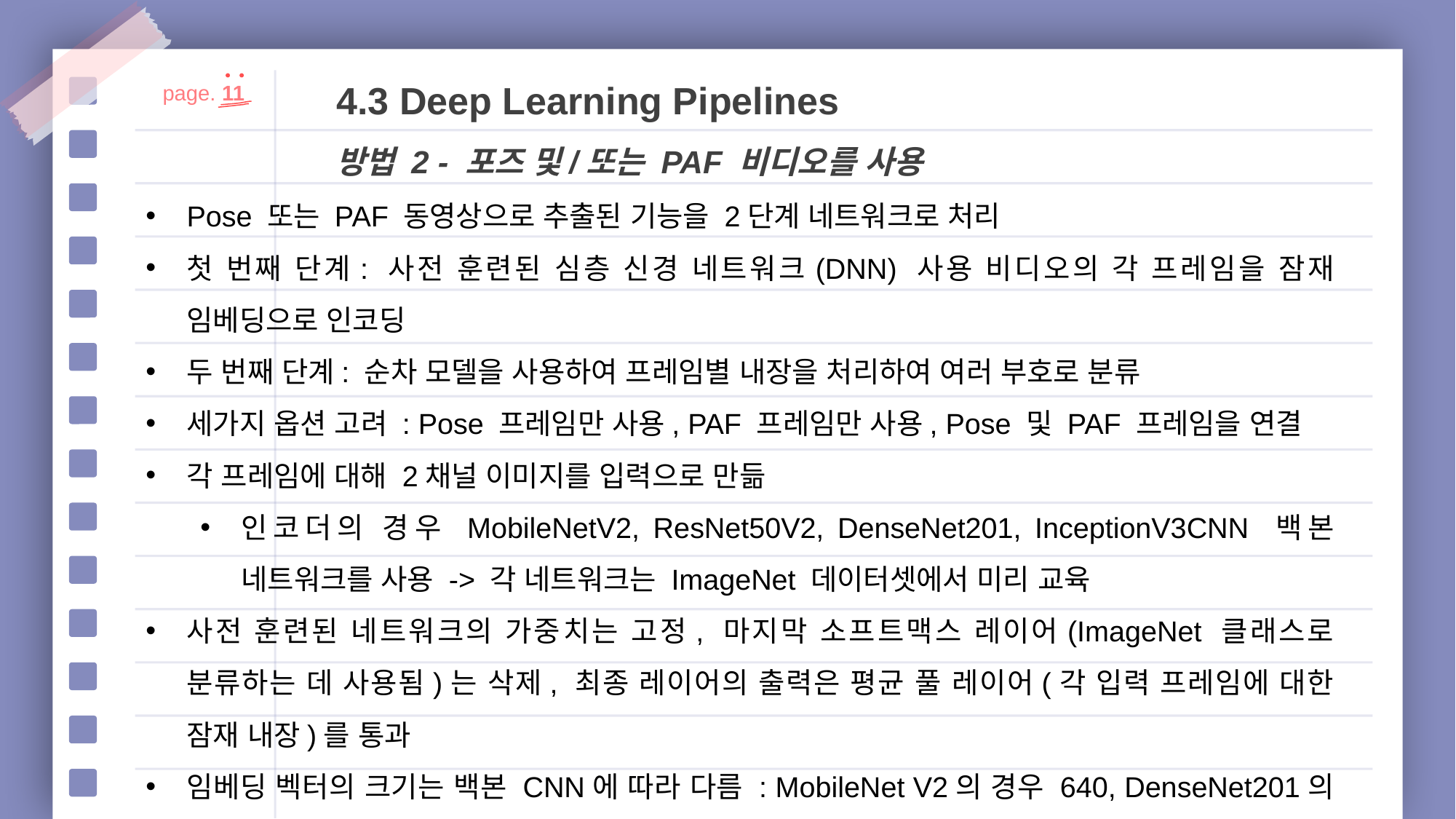

4.3 Deep Learning Pipelines
방법 2 - 포즈 및/또는 PAF 비디오를 사용

page. 11

Pose 또는 PAF 동영상으로 추출된 기능을 2단계 네트워크로 처리
첫 번째 단계: 사전 훈련된 심층 신경 네트워크(DNN) 사용 비디오의 각 프레임을 잠재 임베딩으로 인코딩
두 번째 단계: 순차 모델을 사용하여 프레임별 내장을 처리하여 여러 부호로 분류
세가지 옵션 고려 : Pose 프레임만 사용, PAF 프레임만 사용, Pose 및 PAF 프레임을 연결
각 프레임에 대해 2채널 이미지를 입력으로 만듦
인코더의 경우 MobileNetV2, ResNet50V2, DenseNet201, InceptionV3CNN 백본 네트워크를 사용 -> 각 네트워크는 ImageNet 데이터셋에서 미리 교육
사전 훈련된 네트워크의 가중치는 고정, 마지막 소프트맥스 레이어(ImageNet 클래스로 분류하는 데 사용됨)는 삭제, 최종 레이어의 출력은 평균 풀 레이어(각 입력 프레임에 대한 잠재 내장)를 통과
임베딩 벡터의 크기는 백본 CNN에 따라 다름 : MobileNet V2의 경우 640, DenseNet201의 경우 960, ResNet50v2 및 Inceptionv3의 경우 1024